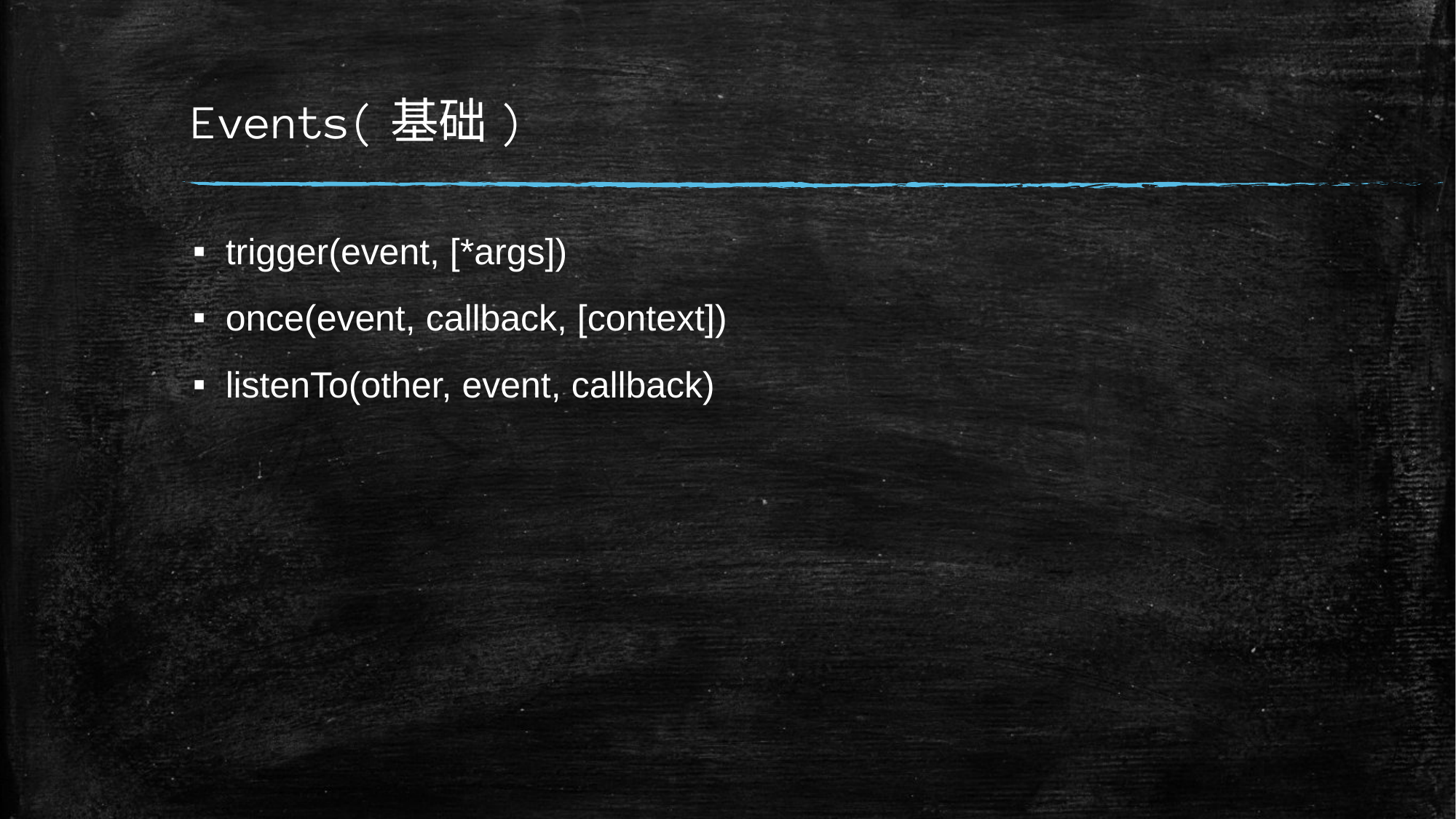

# Events(基础)
trigger(event, [*args])
once(event, callback, [context])
listenTo(other, event, callback)